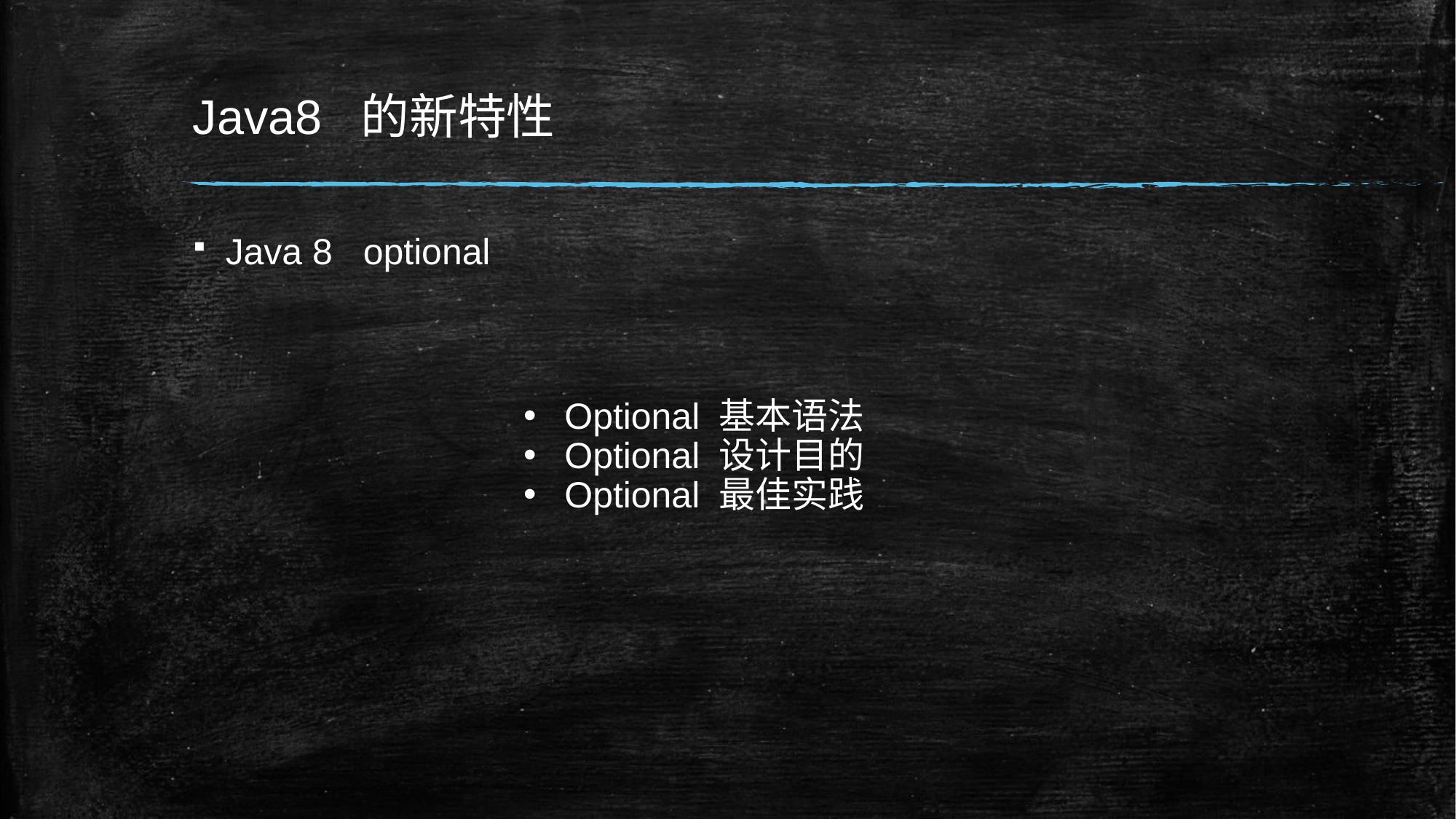

# Java8  的新特性
Java 8   optional
Optional 基本语法
Optional 设计目的
Optional 最佳实践